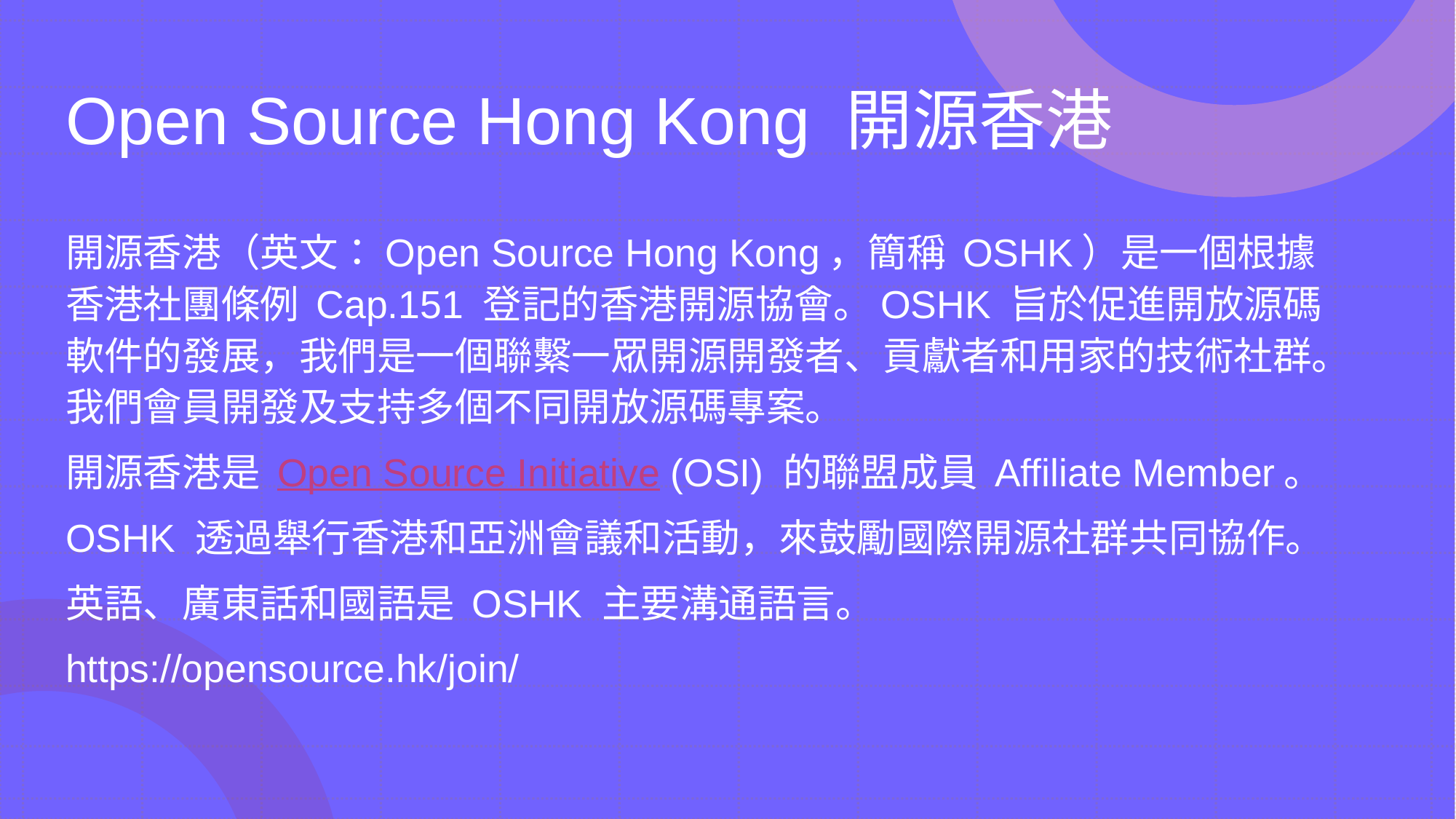

# Open Source Hong Kong 開源香港
開源香港（英文：Open Source Hong Kong，簡稱 OSHK）是一個根據香港社團條例 Cap.151 登記的香港開源協會。OSHK 旨於促進開放源碼軟件的發展，我們是一個聯繫一眾開源開發者、貢獻者和用家的技術社群。我們會員開發及支持多個不同開放源碼專案。
開源香港是 Open Source Initiative (OSI) 的聯盟成員 Affiliate Member。
OSHK 透過舉行香港和亞洲會議和活動，來鼓勵國際開源社群共同協作。
英語、廣東話和國語是 OSHK 主要溝通語言。
https://opensource.hk/join/